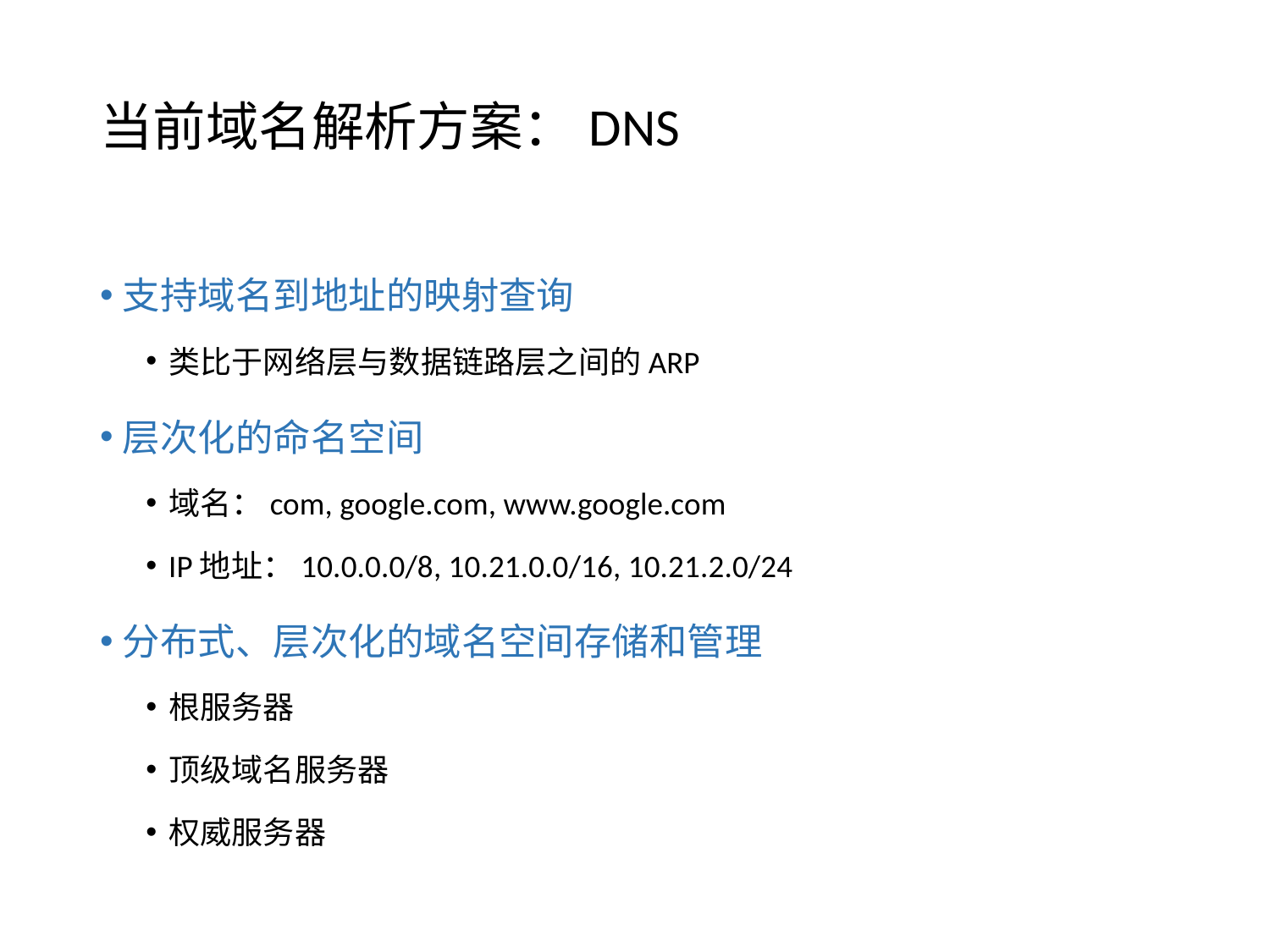

# 当前域名解析方案：DNS
支持域名到地址的映射查询
类比于网络层与数据链路层之间的ARP
层次化的命名空间
域名：com, google.com, www.google.com
IP地址：10.0.0.0/8, 10.21.0.0/16, 10.21.2.0/24
分布式、层次化的域名空间存储和管理
根服务器
顶级域名服务器
权威服务器

5